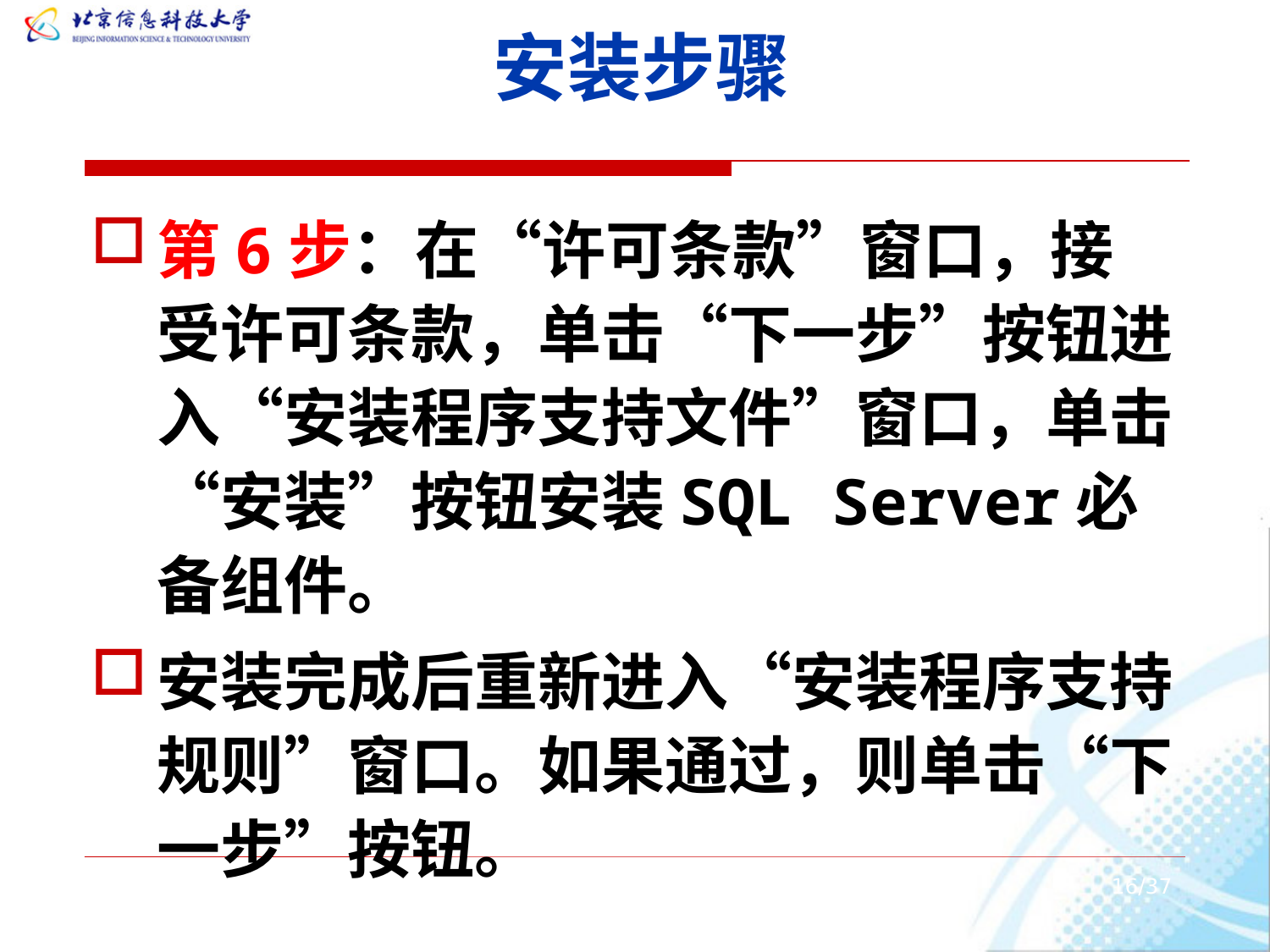

# 安装步骤
第6步：在“许可条款”窗口，接受许可条款，单击“下一步”按钮进入“安装程序支持文件”窗口，单击“安装”按钮安装SQL Server必备组件。
安装完成后重新进入“安装程序支持规则”窗口。如果通过，则单击“下一步”按钮。
16/37